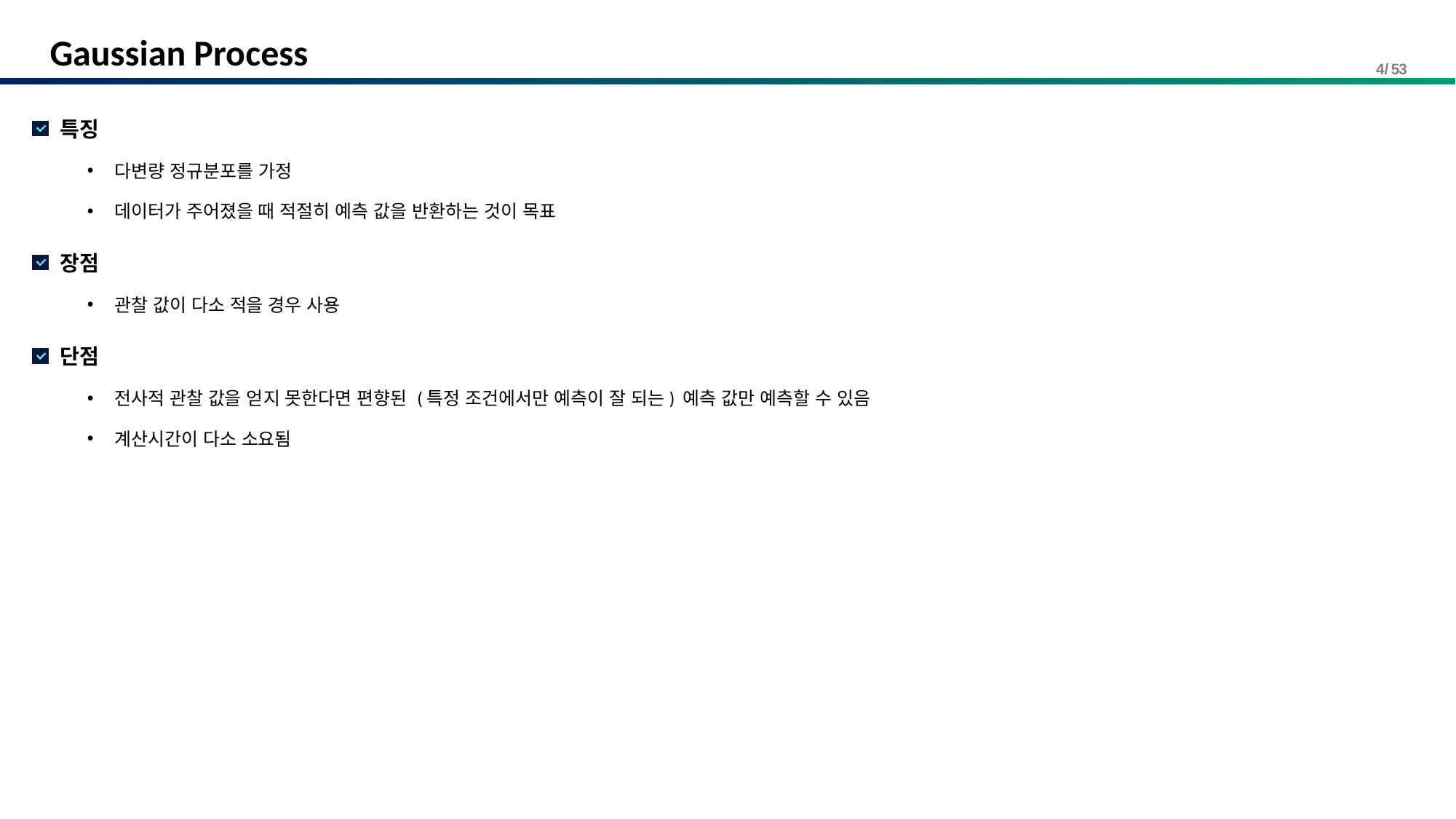

# Gaussian Process
특징
다변량 정규분포를 가정
데이터가 주어졌을 때 적절히 예측 값을 반환하는 것이 목표
장점
관찰 값이 다소 적을 경우 사용
단점
전사적 관찰 값을 얻지 못한다면 편향된 (특정 조건에서만 예측이 잘 되는) 예측 값만 예측할 수 있음
계산시간이 다소 소요됨